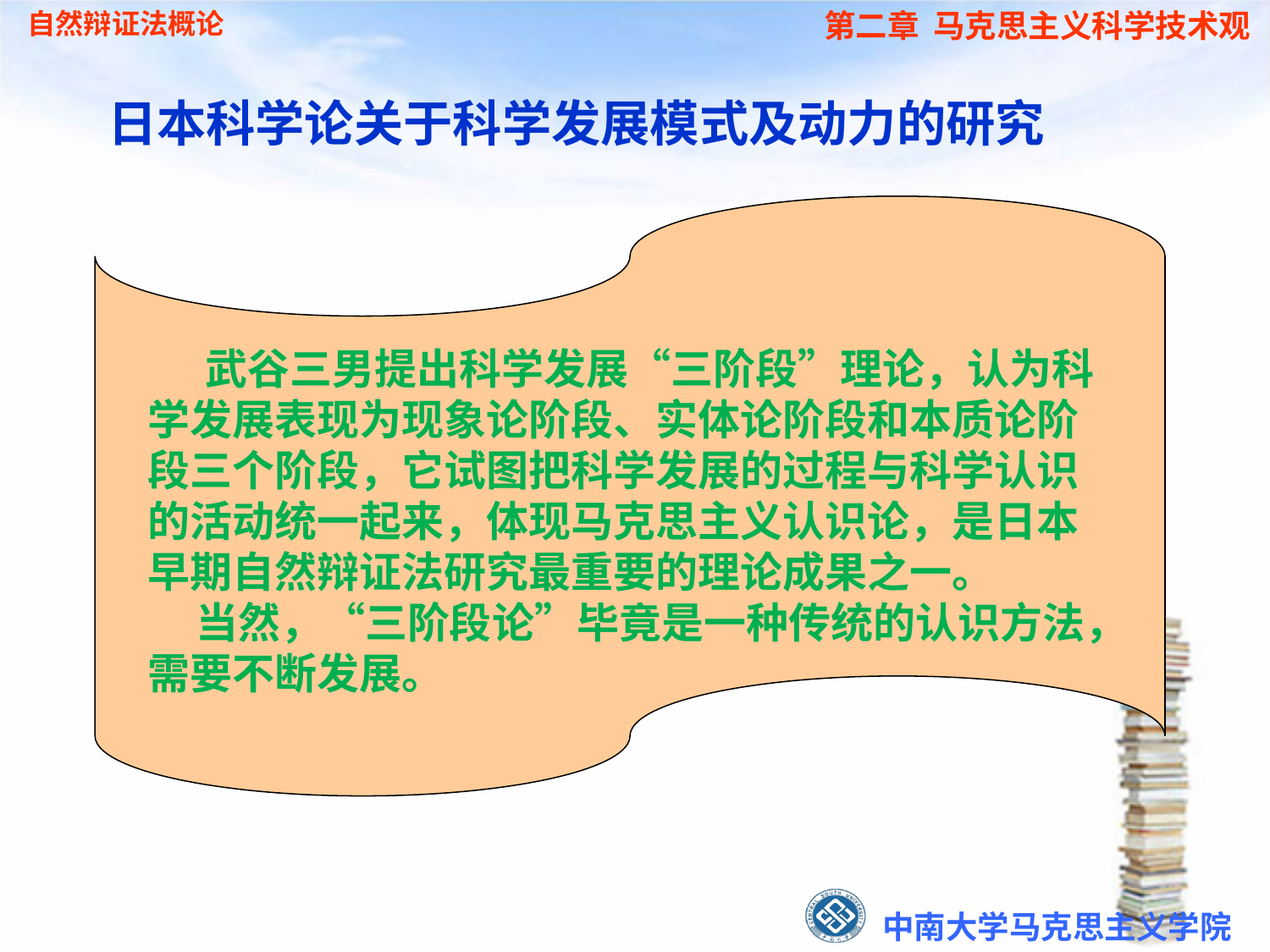

日本科学论关于科学发展模式及动力的研究

       武谷三男提出科学发展“三阶段”理论，认为科学发展表现为现象论阶段、实体论阶段和本质论阶段三个阶段，它试图把科学发展的过程与科学认识的活动统一起来，体现马克思主义认识论，是日本早期自然辩证法研究最重要的理论成果之一。
    当然，“三阶段论”毕竟是一种传统的认识方法，需要不断发展。